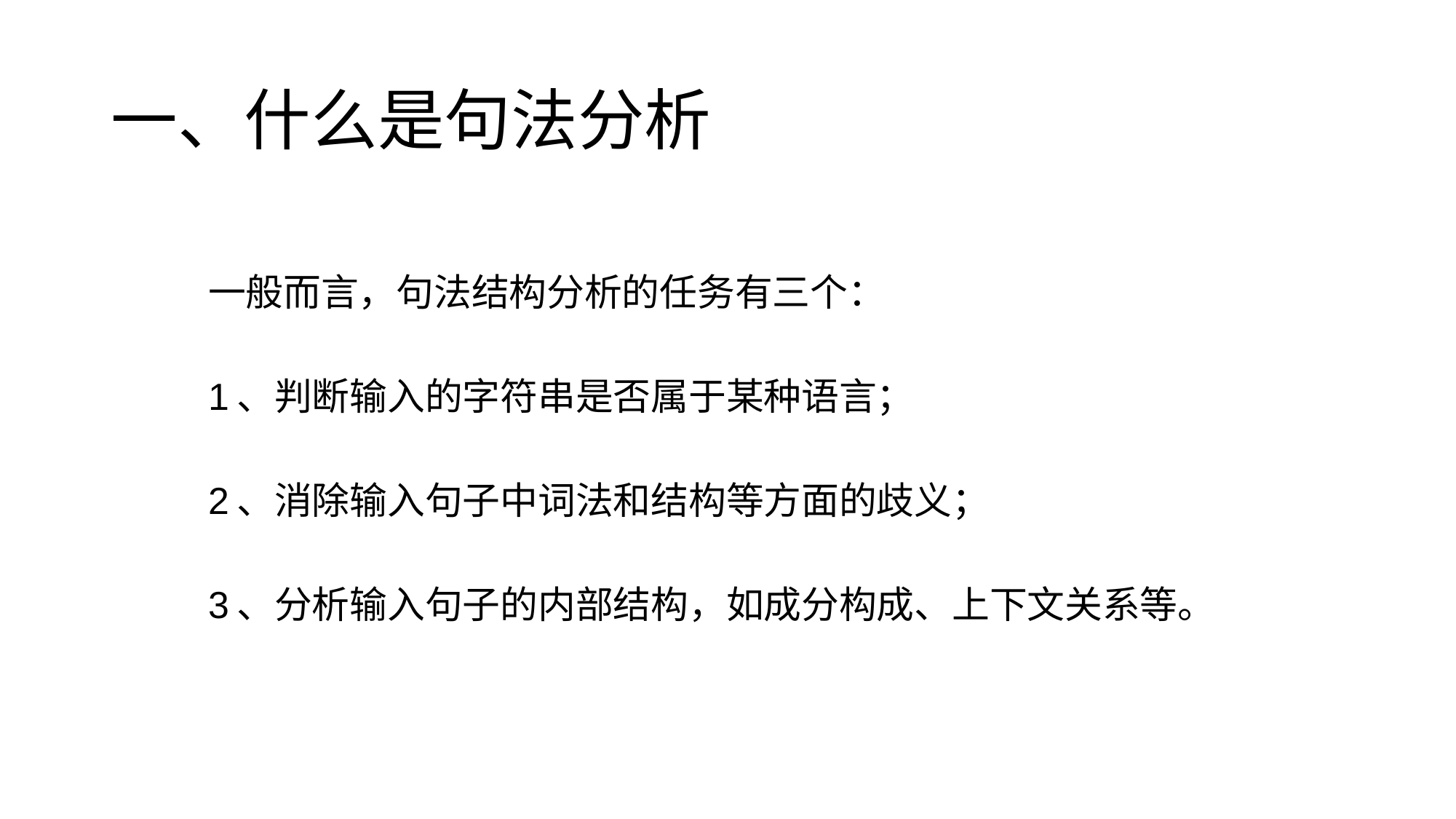

# 一、什么是句法分析
	一般而言，句法结构分析的任务有三个：
	1、判断输入的字符串是否属于某种语言；
	2、消除输入句子中词法和结构等方面的歧义；
	3、分析输入句子的内部结构，如成分构成、上下文关系等。